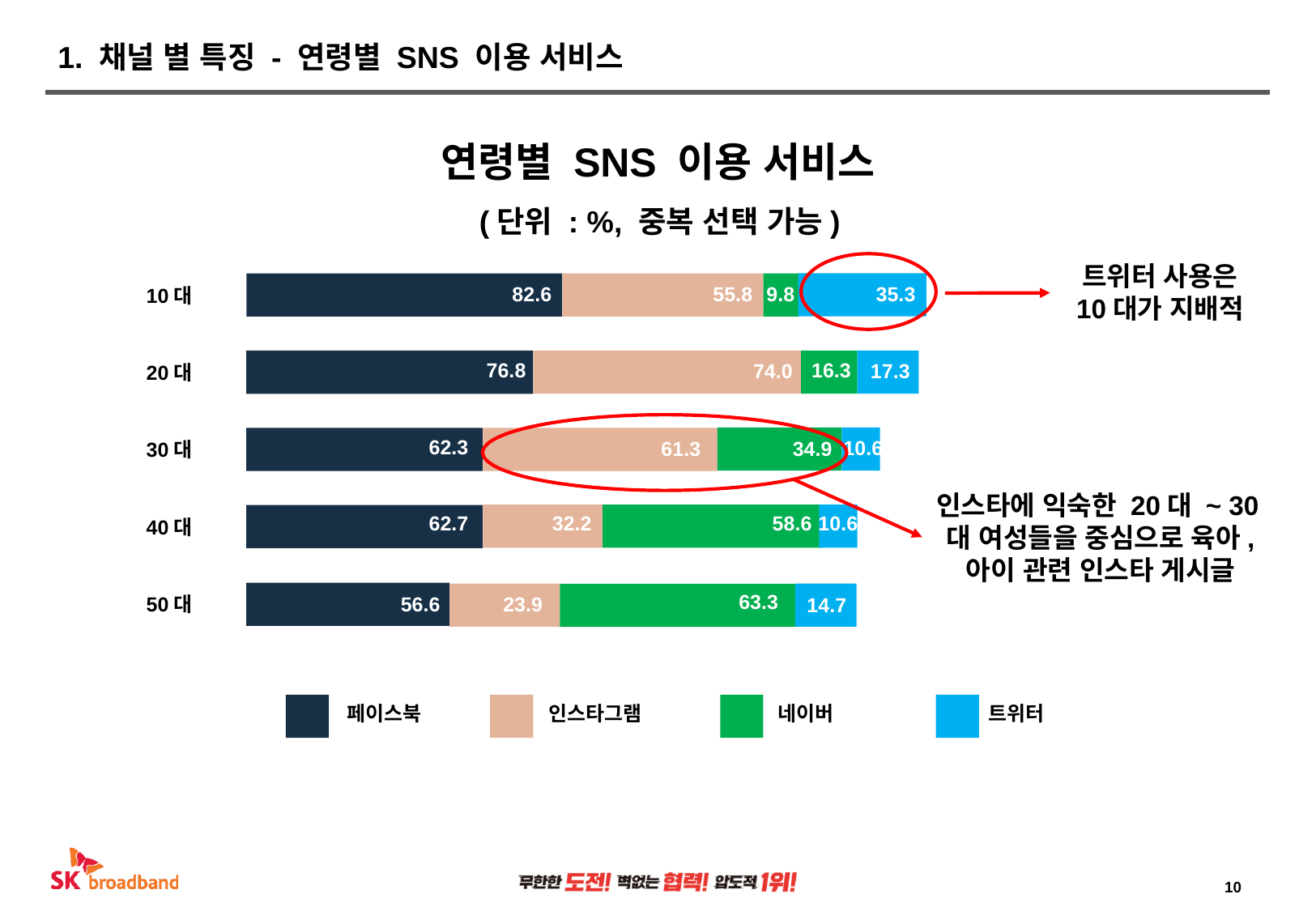

# 1. 채널 별 특징 - 연령별 SNS 이용 서비스
연령별 SNS 이용 서비스
(단위 : %, 중복 선택 가능)

트위터 사용은 10대가 지배적

9.8
35.3
82.6
55.8
10대

16.3
76.8
17.3
74.0
20대

62.3
10.6
61.3
34.9
30대
인스타에 익숙한 20대 ~ 30대 여성들을 중심으로 육아, 아이 관련 인스타 게시글

58.6
32.2
62.7
10.6

40대

63.3

56.6
50대
23.9
14.7

페이스북

인스타그램

트위터
네이버